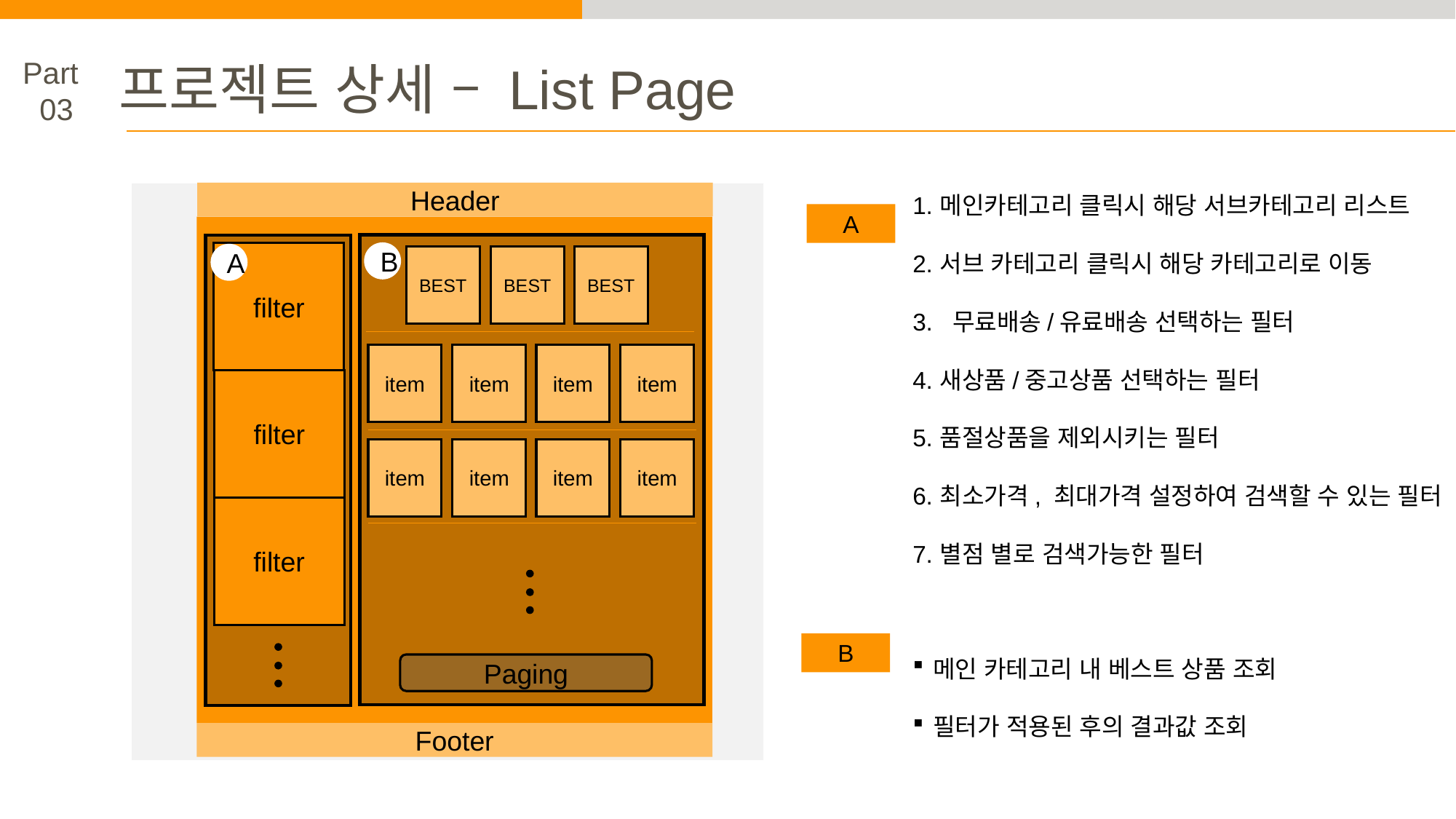

Part
  03
프로젝트 상세 – List Page

메인카테고리 클릭시 해당 서브카테고리 리스트
서브 카테고리 클릭시 해당 카테고리로 이동
 무료배송/유료배송 선택하는 필터
새상품/중고상품 선택하는 필터
품절상품을 제외시키는 필터
최소가격, 최대가격 설정하여 검색할 수 있는 필터
별점 별로 검색가능한 필터
Header

A

B
filter
A
BEST
BEST
BEST
item
item
item
item
filter
item
item
item
item
filter

메인 카테고리 내 베스트 상품 조회
필터가 적용된 후의 결과값 조회
B

Paging

Footer